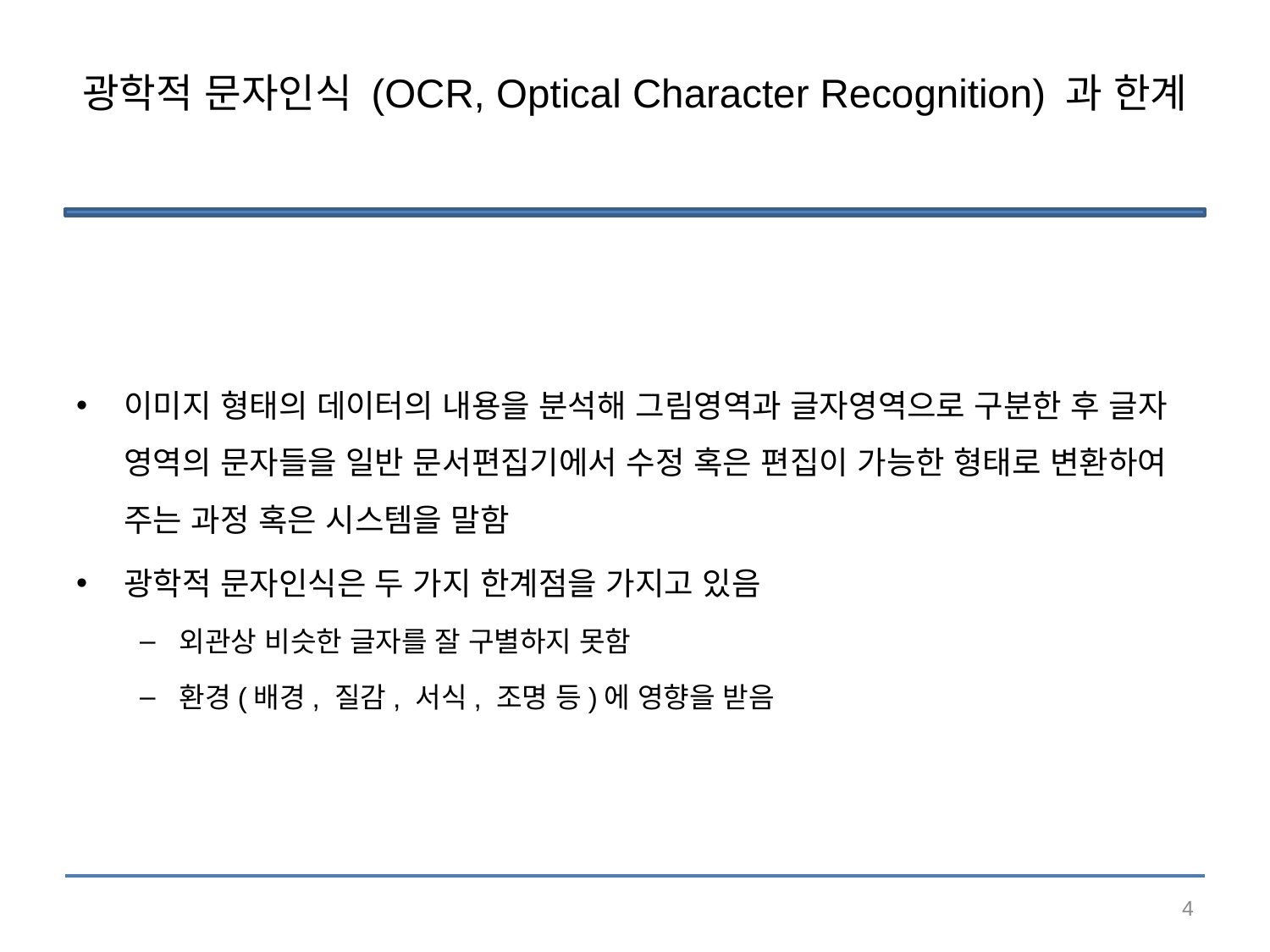

# 광학적 문자인식 (OCR, Optical Character Recognition) 과 한계
이미지 형태의 데이터의 내용을 분석해 그림영역과 글자영역으로 구분한 후 글자 영역의 문자들을 일반 문서편집기에서 수정 혹은 편집이 가능한 형태로 변환하여 주는 과정 혹은 시스템을 말함
광학적 문자인식은 두 가지 한계점을 가지고 있음
외관상 비슷한 글자를 잘 구별하지 못함
환경(배경, 질감, 서식, 조명 등)에 영향을 받음
4